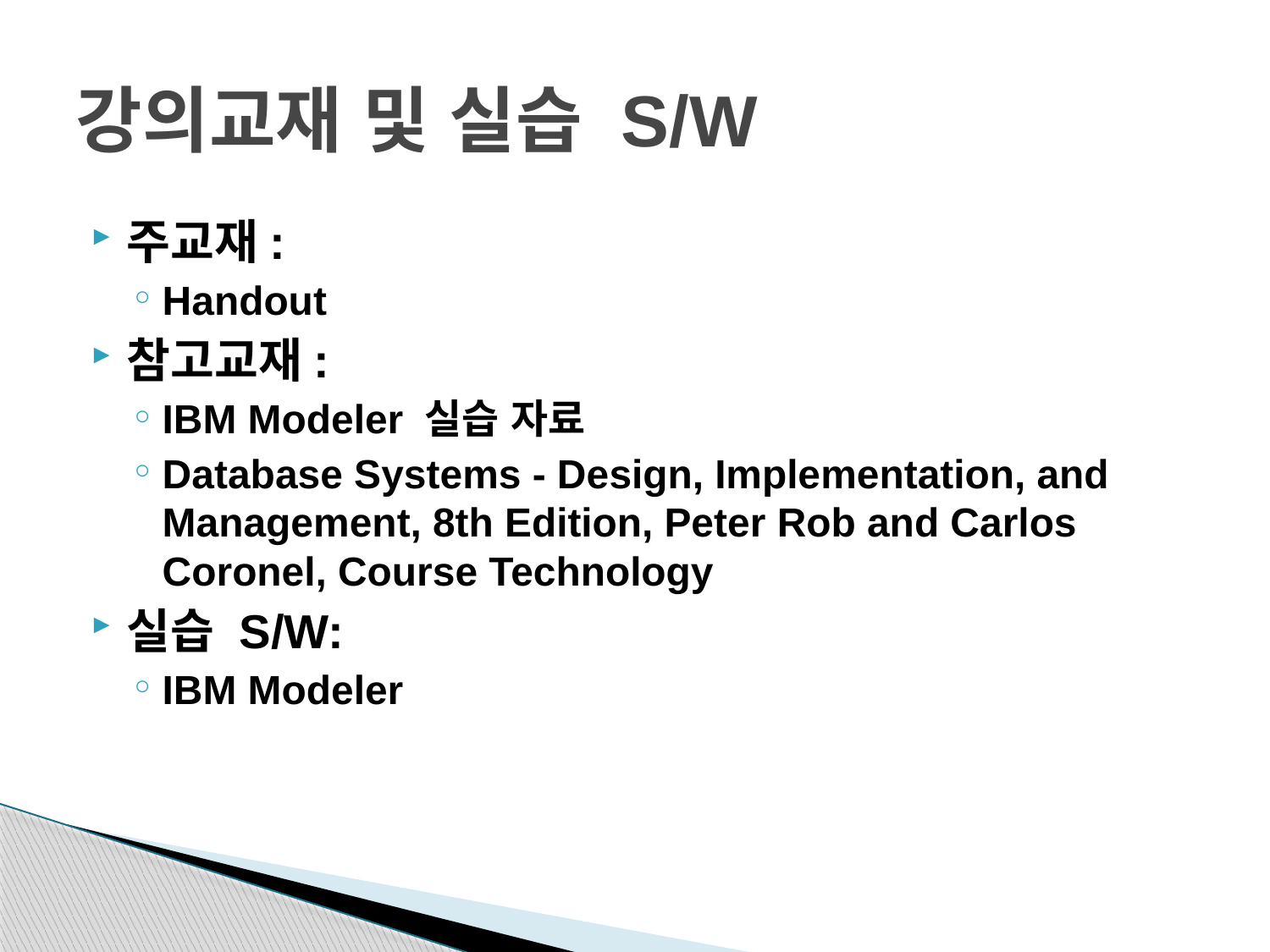

# 강의교재 및 실습 S/W
주교재:
Handout
참고교재:
IBM Modeler 실습 자료
Database Systems - Design, Implementation, and Management, 8th Edition, Peter Rob and Carlos Coronel, Course Technology
실습 S/W:
IBM Modeler